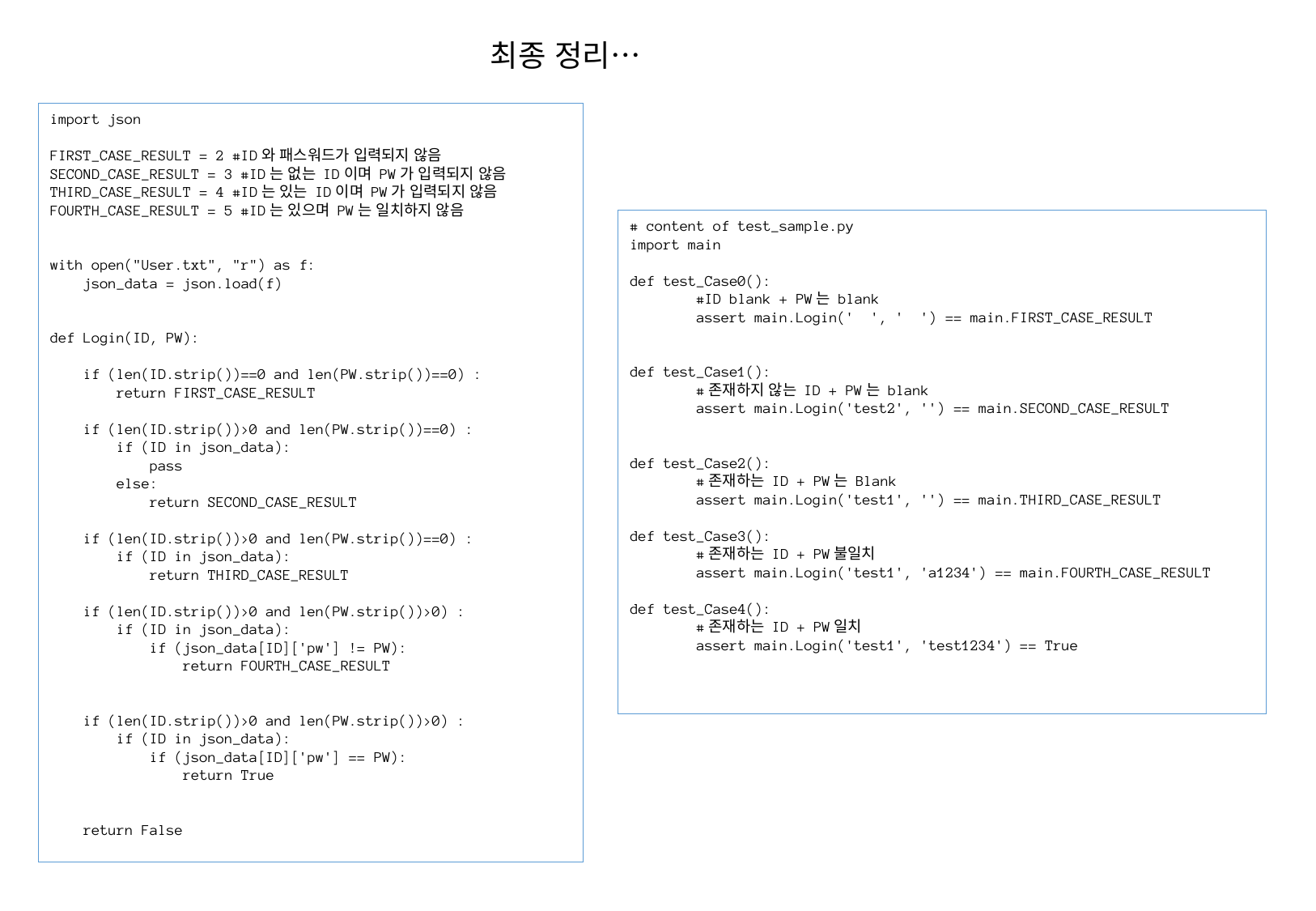

최종 정리…
import json
FIRST_CASE_RESULT = 2 #ID와 패스워드가 입력되지 않음
SECOND_CASE_RESULT = 3 #ID는 없는 ID이며 PW가 입력되지 않음
THIRD_CASE_RESULT = 4 #ID는 있는 ID이며 PW가 입력되지 않음
FOURTH_CASE_RESULT = 5 #ID는 있으며 PW는 일치하지 않음
with open("User.txt", "r") as f:
    json_data = json.load(f)
def Login(ID, PW):
    if (len(ID.strip())==0 and len(PW.strip())==0) :
        return FIRST_CASE_RESULT

    if (len(ID.strip())>0 and len(PW.strip())==0) :
        if (ID in json_data):
            pass
        else:
            return SECOND_CASE_RESULT
    if (len(ID.strip())>0 and len(PW.strip())==0) :
        if (ID in json_data):
            return THIRD_CASE_RESULT

    if (len(ID.strip())>0 and len(PW.strip())>0) :
        if (ID in json_data):
            if (json_data[ID]['pw'] != PW):
                return FOURTH_CASE_RESULT

    if (len(ID.strip())>0 and len(PW.strip())>0) :
        if (ID in json_data):
            if (json_data[ID]['pw'] == PW):
                return True

    return False

# content of test_sample.py
import main
def test_Case0():
        #ID blank + PW는 blank
        assert main.Login('  ', '  ') == main.FIRST_CASE_RESULT
def test_Case1():
        #존재하지 않는 ID + PW는 blank
        assert main.Login('test2', '') == main.SECOND_CASE_RESULT
def test_Case2():
        #존재하는 ID + PW는 Blank
        assert main.Login('test1', '') == main.THIRD_CASE_RESULT
def test_Case3():
        #존재하는 ID + PW불일치
        assert main.Login('test1', 'a1234') == main.FOURTH_CASE_RESULT
def test_Case4():
        #존재하는 ID + PW일치
        assert main.Login('test1', 'test1234') == True